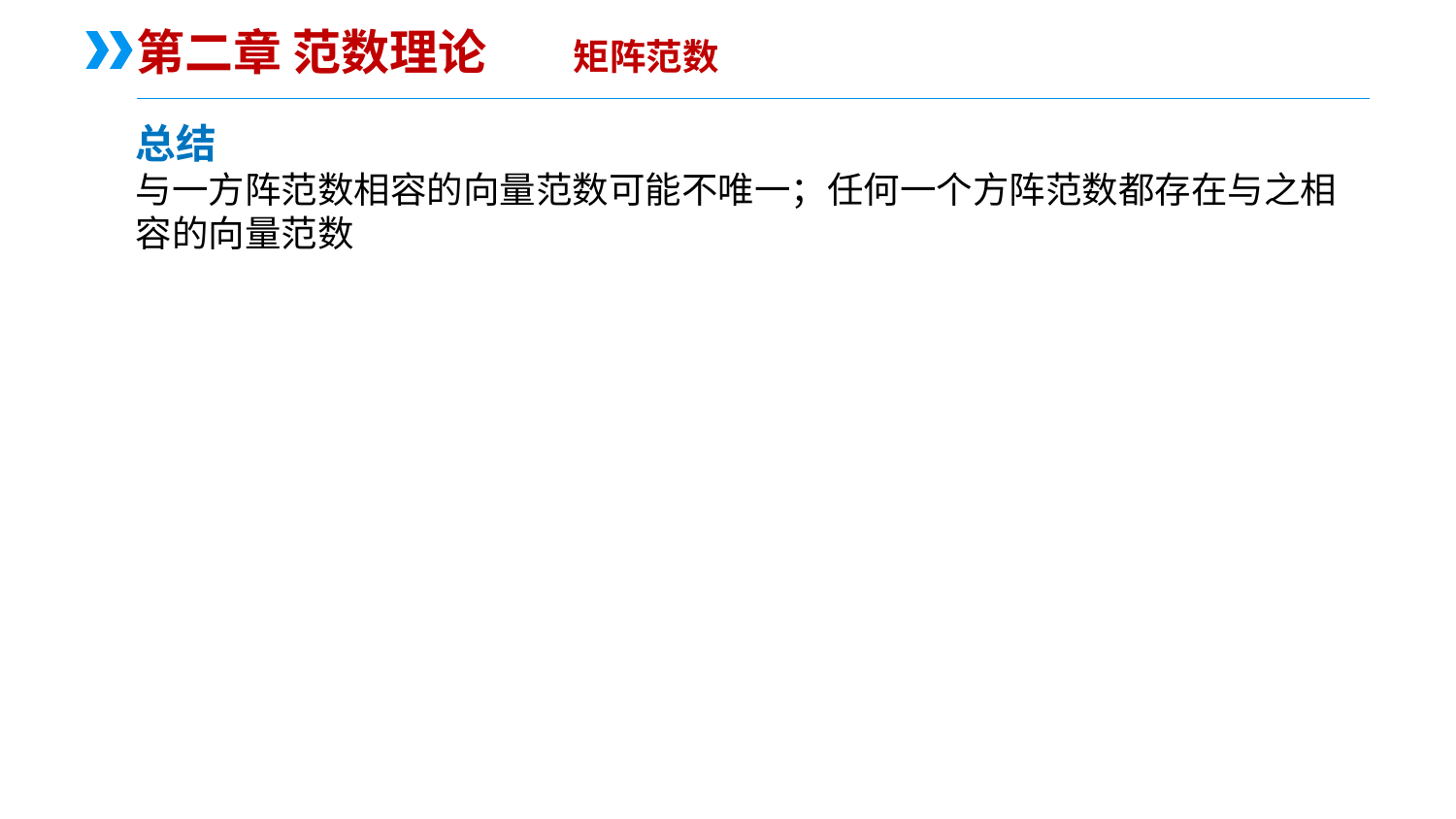

第二章 范数理论	矩阵范数

总结
与一方阵范数相容的向量范数可能不唯一；任何一个方阵范数都存在与之相容的向量范数